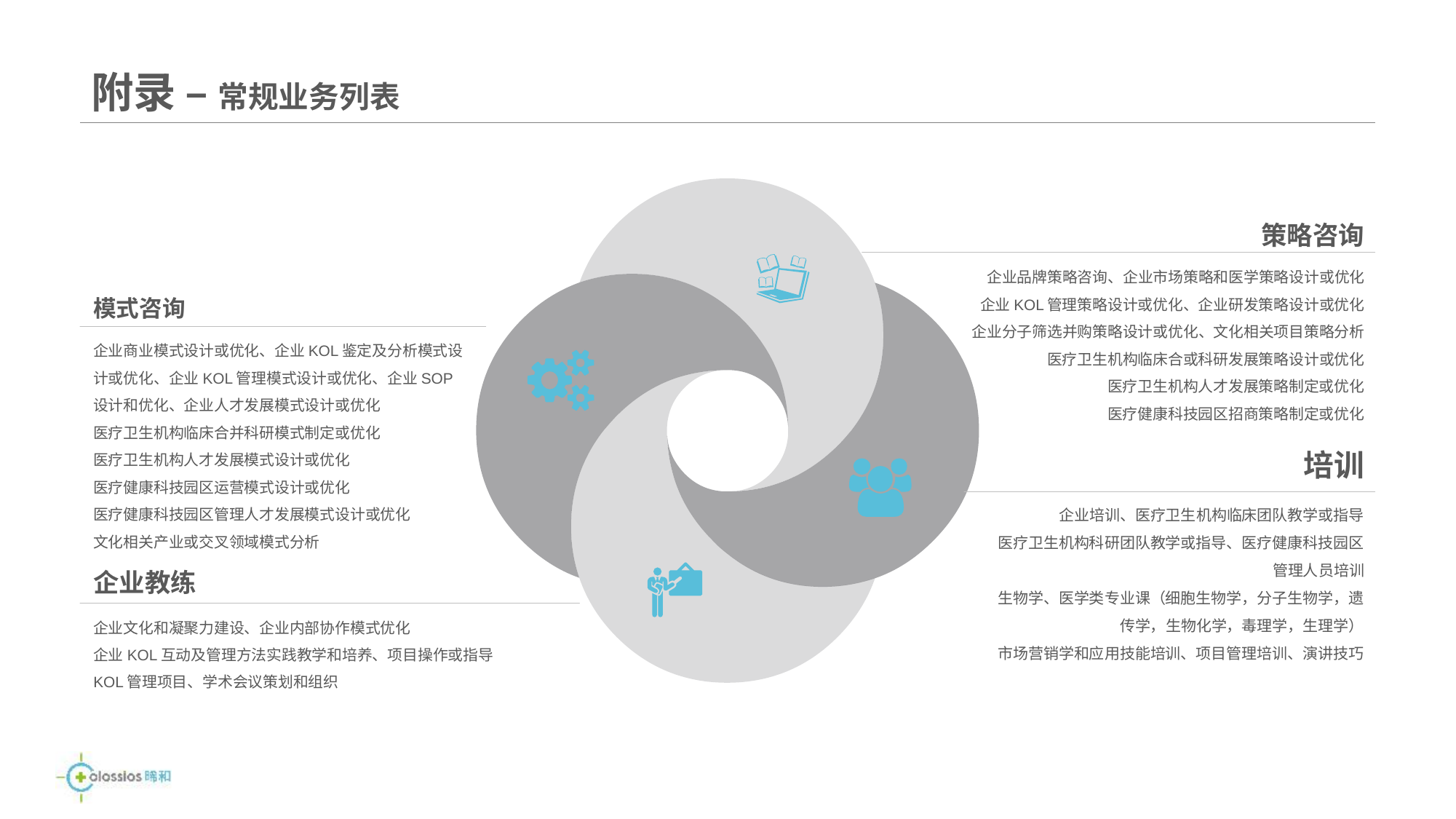

# 附录 – 常规业务列表

策略咨询
企业品牌策略咨询、企业市场策略和医学策略设计或优化
企业KOL管理策略设计或优化、企业研发策略设计或优化
企业分子筛选并购策略设计或优化、文化相关项目策略分析
医疗卫生机构临床合或科研发展策略设计或优化
医疗卫生机构人才发展策略制定或优化
医疗健康科技园区招商策略制定或优化
模式咨询
企业商业模式设计或优化、企业KOL鉴定及分析模式设计或优化、企业KOL管理模式设计或优化、企业SOP设计和优化、企业人才发展模式设计或优化
医疗卫生机构临床合并科研模式制定或优化
医疗卫生机构人才发展模式设计或优化
医疗健康科技园区运营模式设计或优化
医疗健康科技园区管理人才发展模式设计或优化
文化相关产业或交叉领域模式分析
培训
企业培训、医疗卫生机构临床团队教学或指导
医疗卫生机构科研团队教学或指导、医疗健康科技园区管理人员培训
生物学、医学类专业课（细胞生物学，分子生物学，遗传学，生物化学，毒理学，生理学）
市场营销学和应用技能培训、项目管理培训、演讲技巧
企业教练
企业文化和凝聚力建设、企业内部协作模式优化
企业KOL互动及管理方法实践教学和培养、项目操作或指导
KOL管理项目、学术会议策划和组织